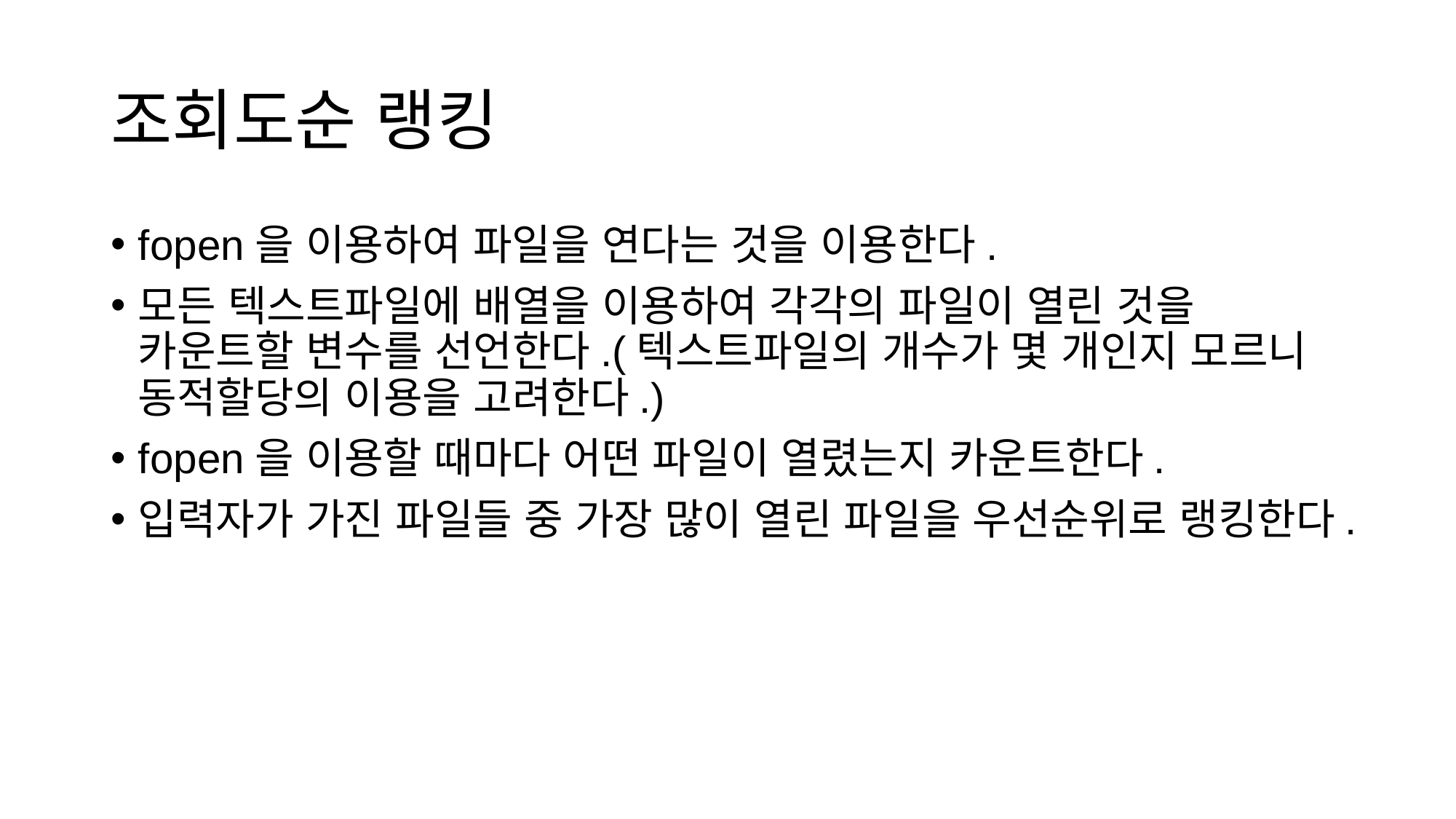

# 조회도순 랭킹
fopen을 이용하여 파일을 연다는 것을 이용한다.
모든 텍스트파일에 배열을 이용하여 각각의 파일이 열린 것을 카운트할 변수를 선언한다.(텍스트파일의 개수가 몇 개인지 모르니 동적할당의 이용을 고려한다.)
fopen을 이용할 때마다 어떤 파일이 열렸는지 카운트한다.
입력자가 가진 파일들 중 가장 많이 열린 파일을 우선순위로 랭킹한다.